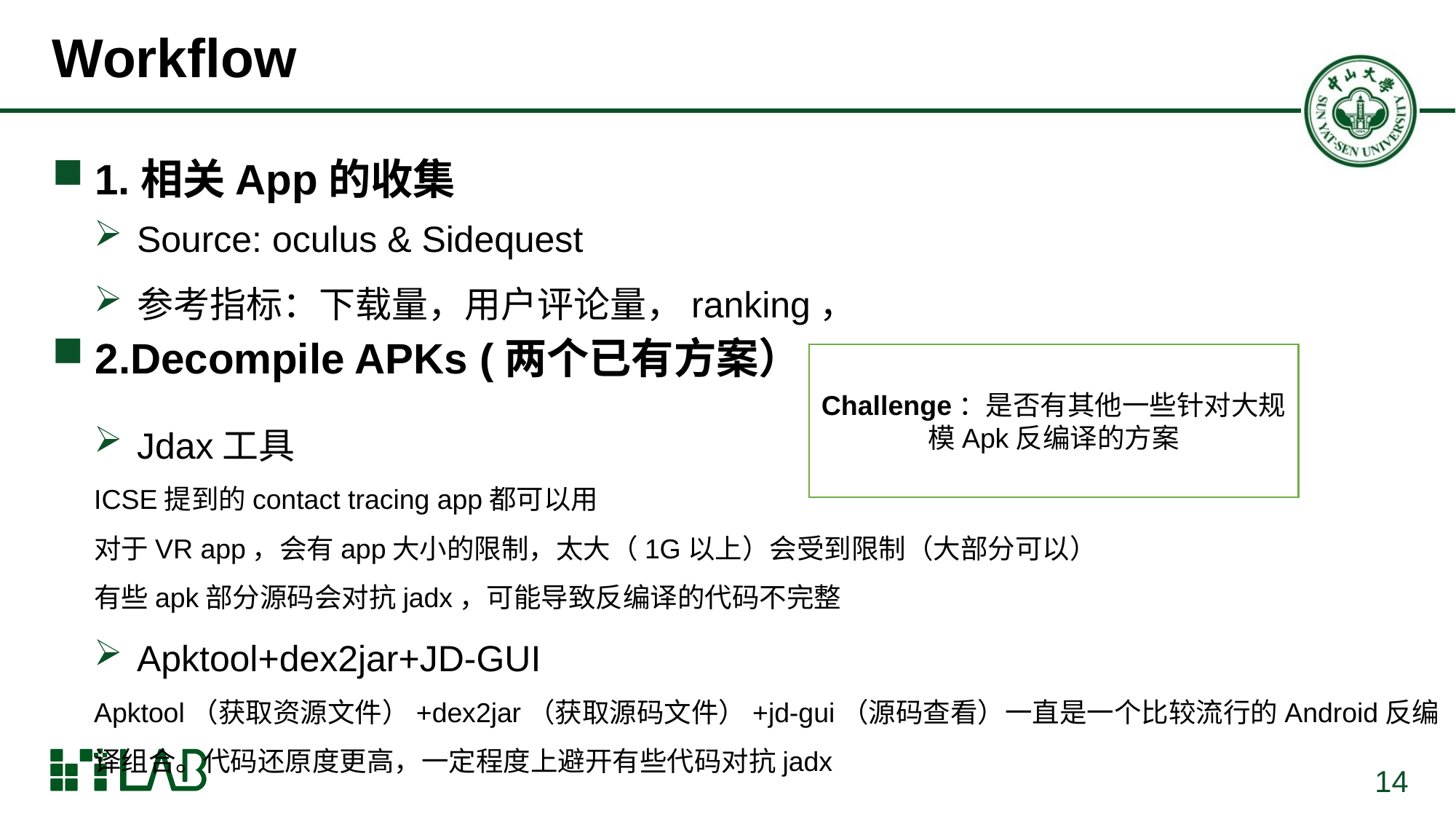

# Workflow
1.相关App的收集
Source: oculus & Sidequest
参考指标：下载量，用户评论量，ranking，
2.Decompile APKs (两个已有方案）
Challenge：是否有其他一些针对大规模Apk反编译的方案
Jdax工具
ICSE提到的contact tracing app都可以用
对于VR app，会有app大小的限制，太大（1G以上）会受到限制（大部分可以）
有些apk部分源码会对抗jadx，可能导致反编译的代码不完整
Apktool+dex2jar+JD-GUI
Apktool（获取资源文件）+dex2jar（获取源码文件）+jd-gui（源码查看）一直是一个比较流行的Android反编译组合。代码还原度更高，一定程度上避开有些代码对抗jadx

14